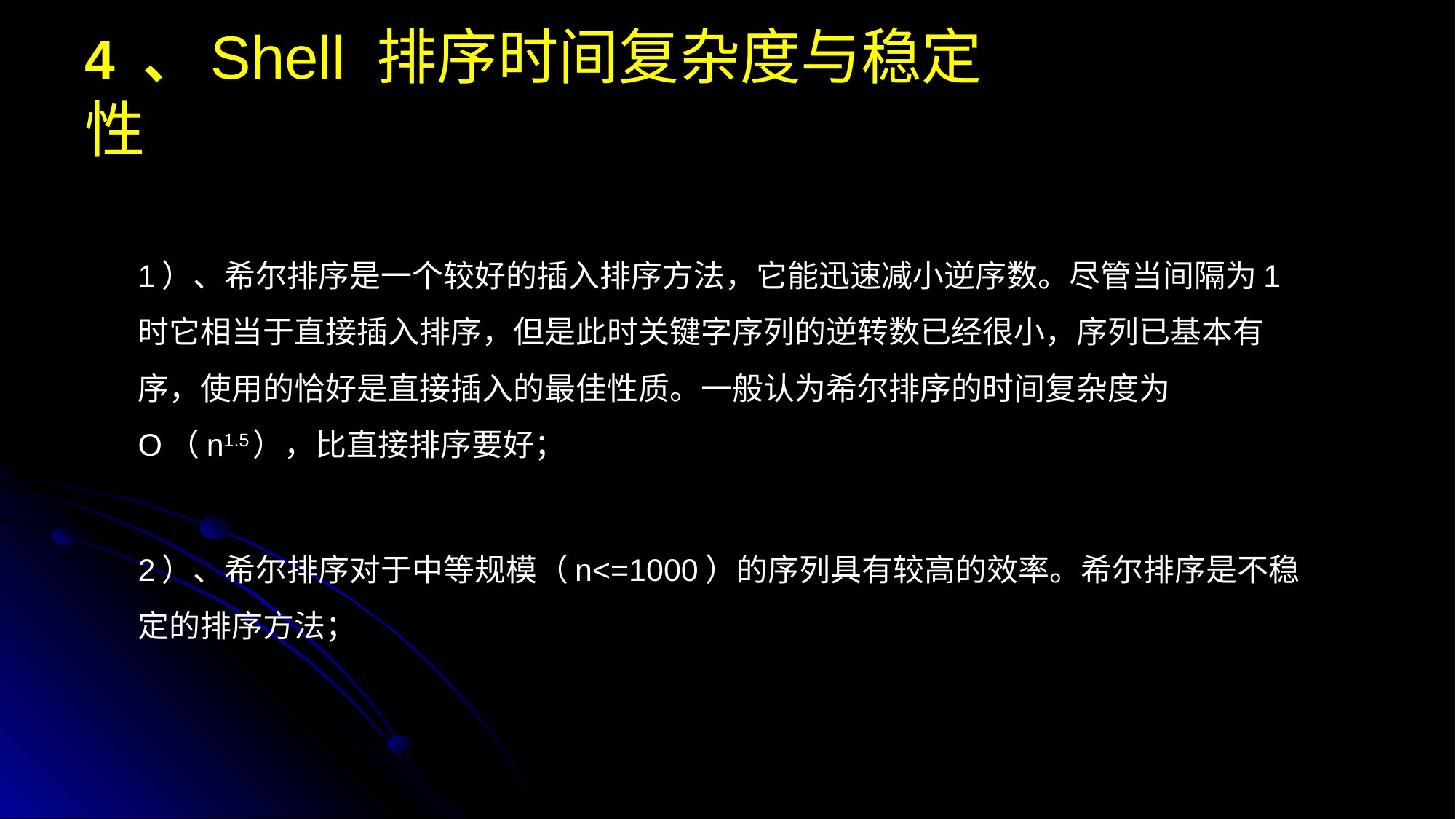

4 、Shell 排序时间复杂度与稳定性

1）、希尔排序是一个较好的插入排序方法，它能迅速减小逆序数。尽管当间隔为1时它相当于直接插入排序，但是此时关键字序列的逆转数已经很小，序列已基本有序，使用的恰好是直接插入的最佳性质。一般认为希尔排序的时间复杂度为O（n1.5），比直接排序要好；

2）、希尔排序对于中等规模（n<=1000）的序列具有较高的效率。希尔排序是不稳定的排序方法；